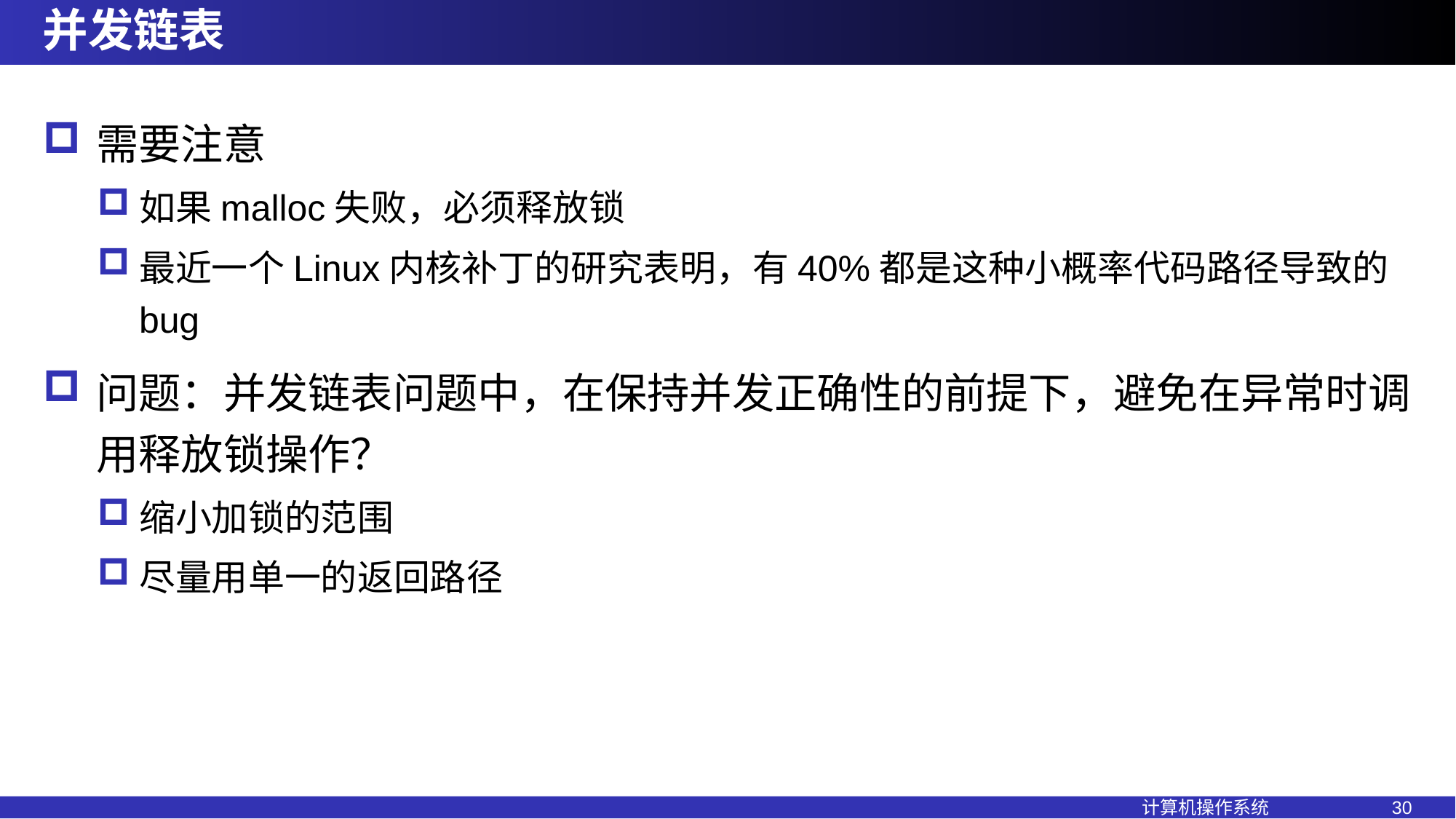

# 并发链表
需要注意
如果malloc失败，必须释放锁
最近一个Linux内核补丁的研究表明，有40%都是这种小概率代码路径导致的bug
问题：并发链表问题中，在保持并发正确性的前提下，避免在异常时调用释放锁操作？
缩小加锁的范围
尽量用单一的返回路径
计算机操作系统                     30